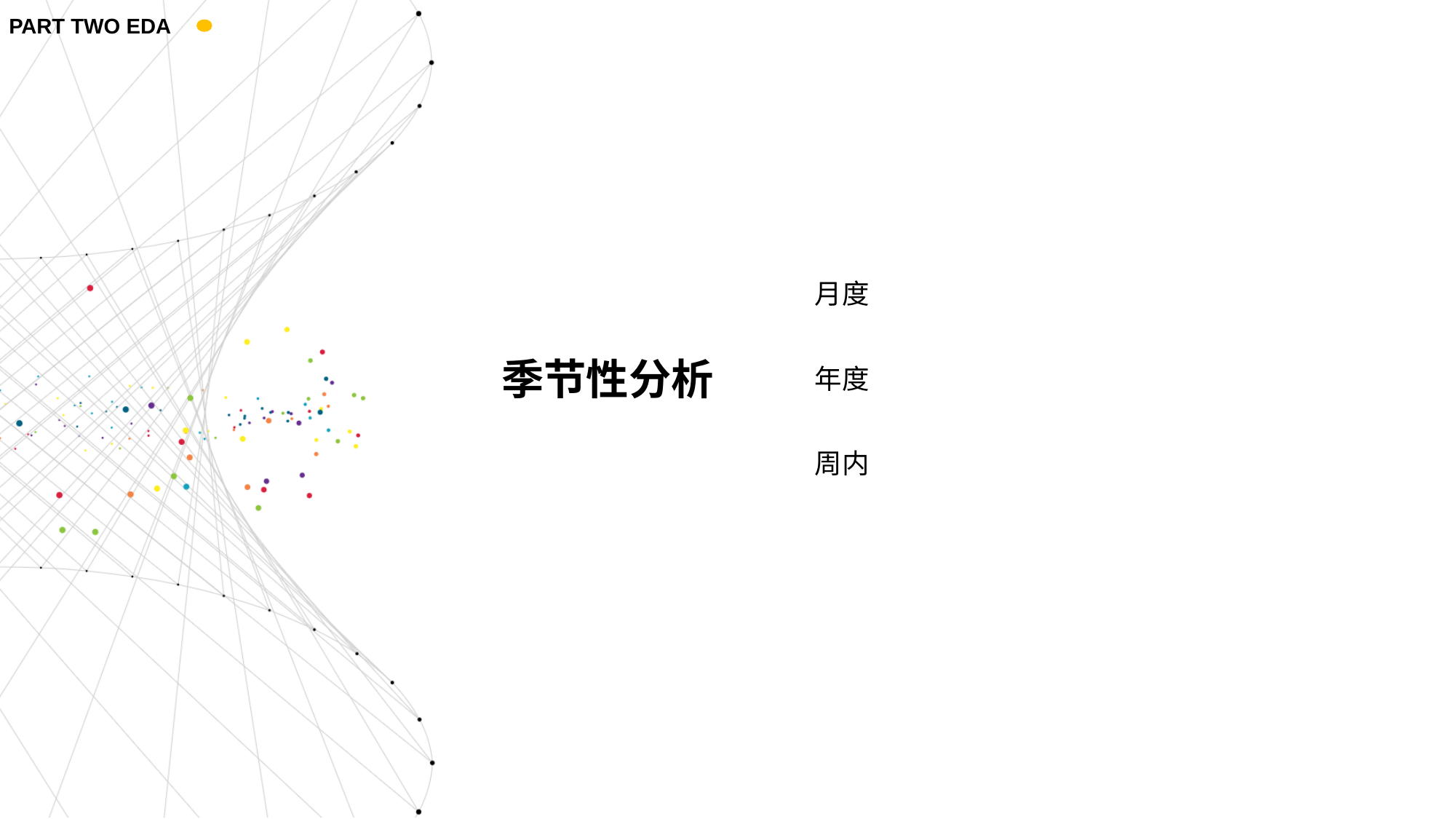

PART TWO EDA

月度
年度
周内
季节性分析